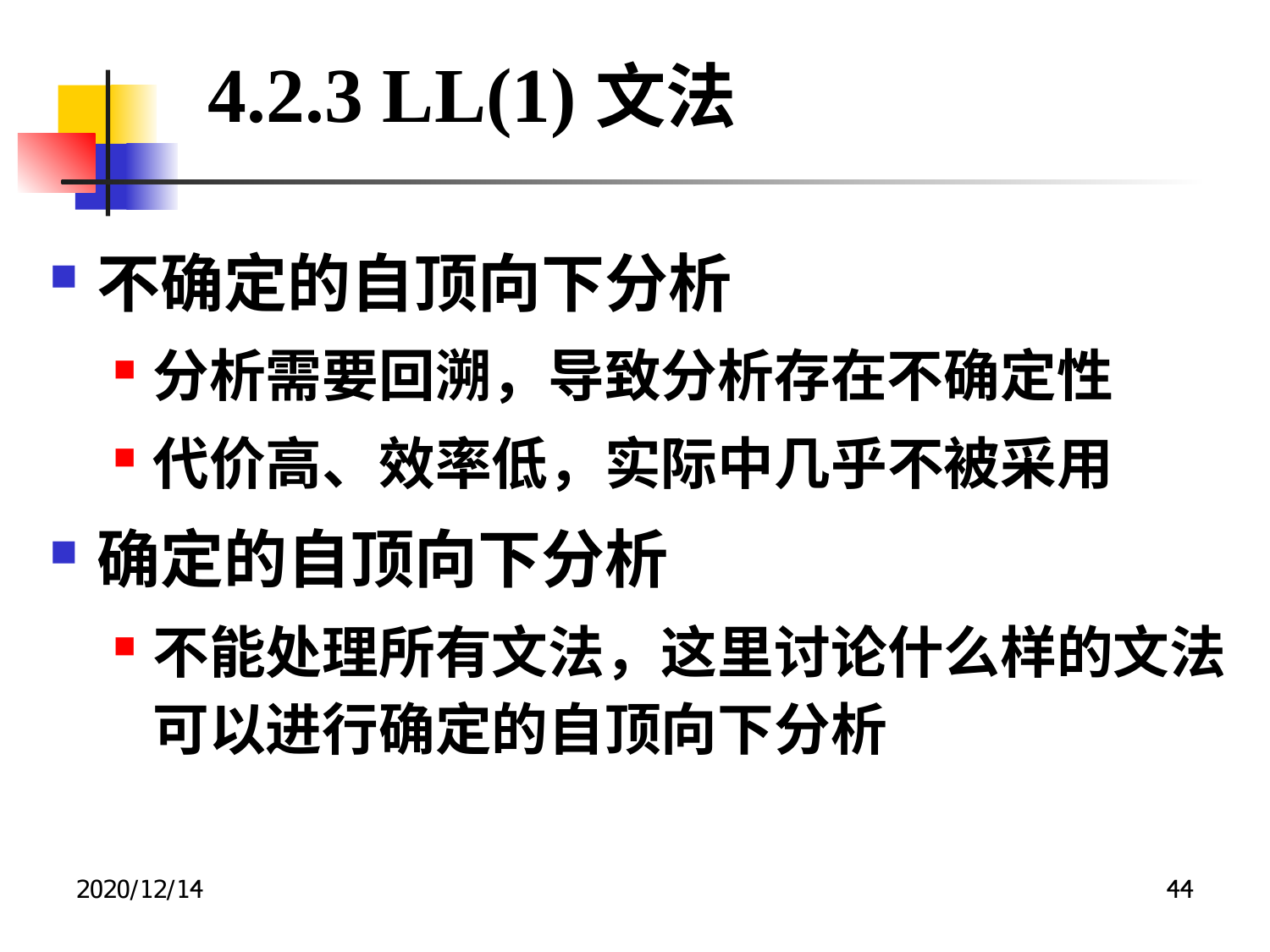

4.2.3 LL(1)文法
不确定的自顶向下分析
分析需要回溯，导致分析存在不确定性
代价高、效率低，实际中几乎不被采用
确定的自顶向下分析
不能处理所有文法，这里讨论什么样的文法可以进行确定的自顶向下分析
2020/12/14
44